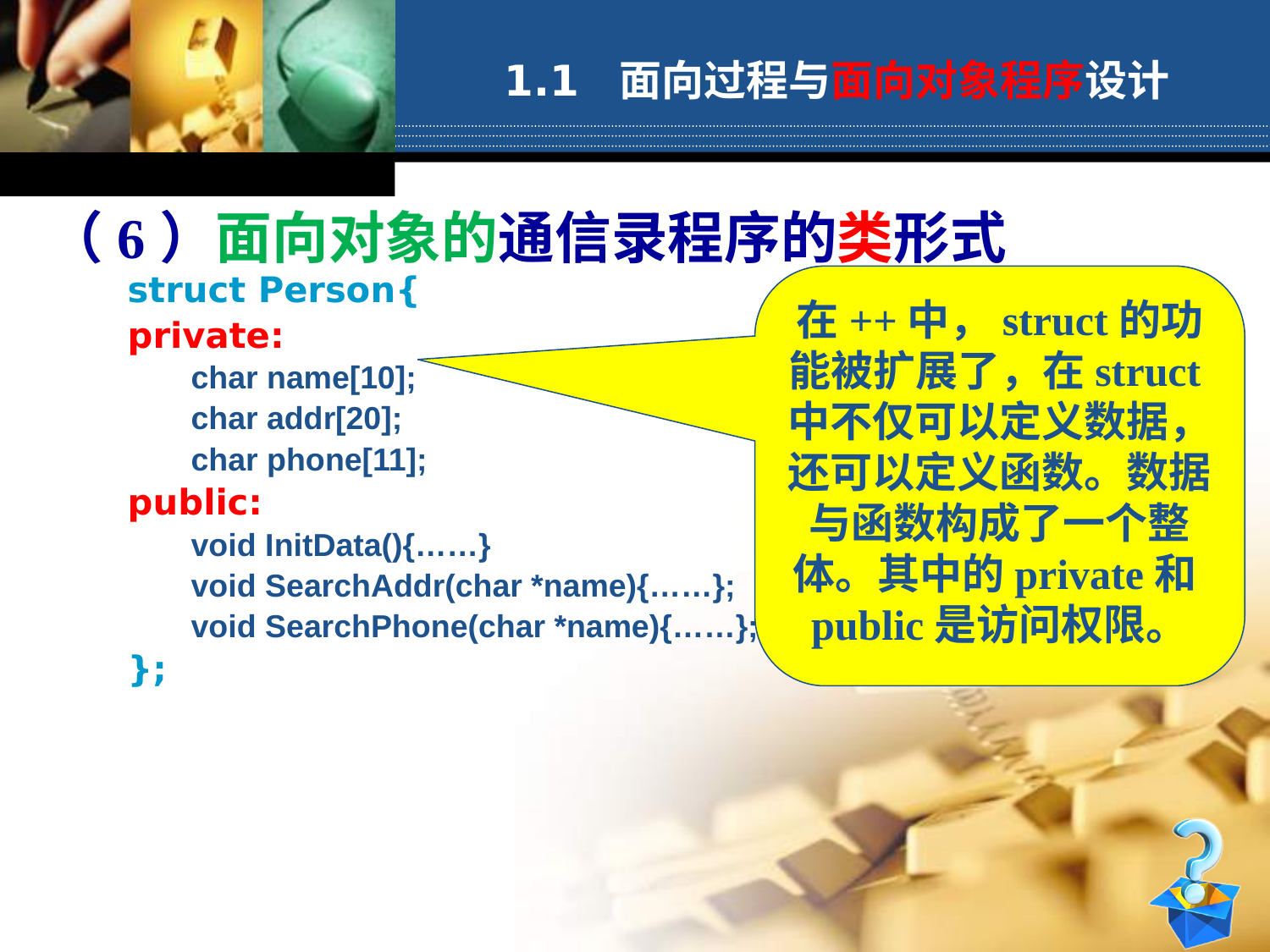

1.1  面向过程与面向对象程序设计
（6）面向对象的通信录程序的类形式
struct Person{
private:
char name[10];
char addr[20];
char phone[11];
public:
void InitData(){……}
void SearchAddr(char *name){……};
void SearchPhone(char *name){……};
};
在++中，struct的功能被扩展了，在struct中不仅可以定义数据，还可以定义函数。数据与函数构成了一个整体。其中的private和public是访问权限。